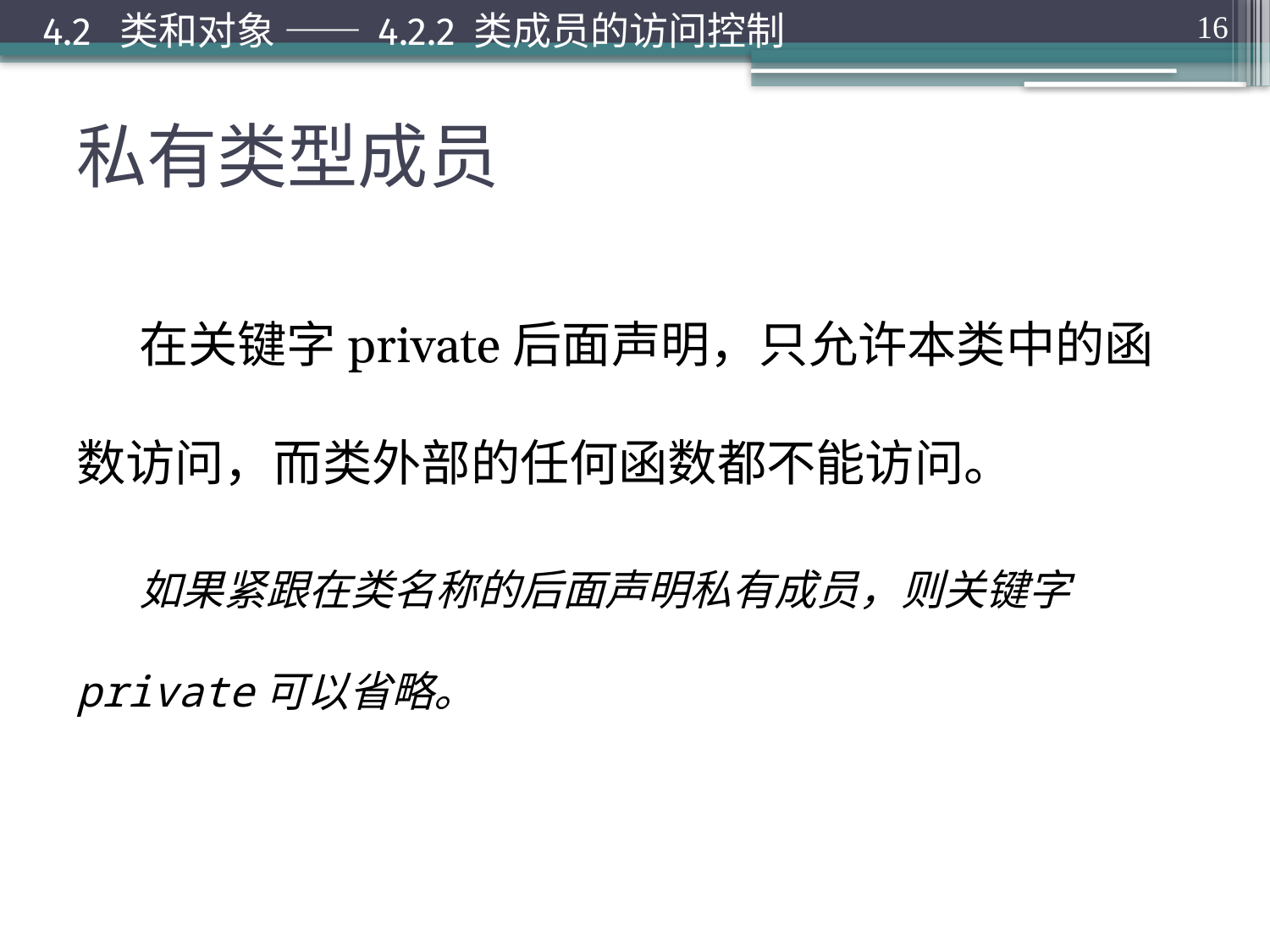

4.2  类和对象 —— 4.2.2 类成员的访问控制
16
# 私有类型成员
在关键字private后面声明，只允许本类中的函数访问，而类外部的任何函数都不能访问。
如果紧跟在类名称的后面声明私有成员，则关键字private可以省略。